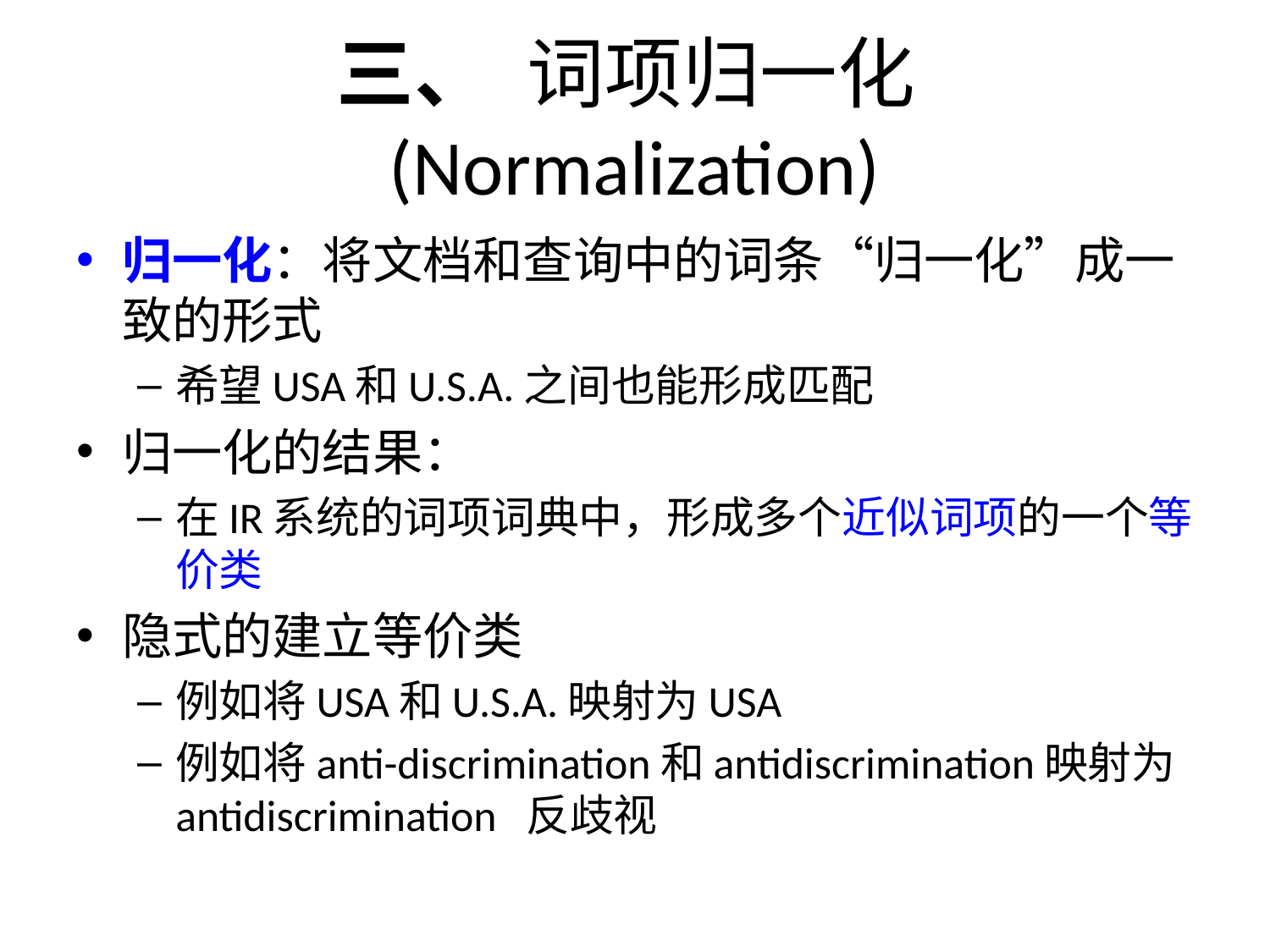

# 三、  词项归一化  (Normalization)
归一化：将文档和查询中的词条“归一化”成一致的形式
希望USA和U.S.A.之间也能形成匹配
归一化的结果：
在IR系统的词项词典中，形成多个近似词项的一个等价类
隐式的建立等价类
例如将USA和U.S.A.映射为USA
例如将anti-discrimination和antidiscrimination映射为antidiscrimination  反歧视